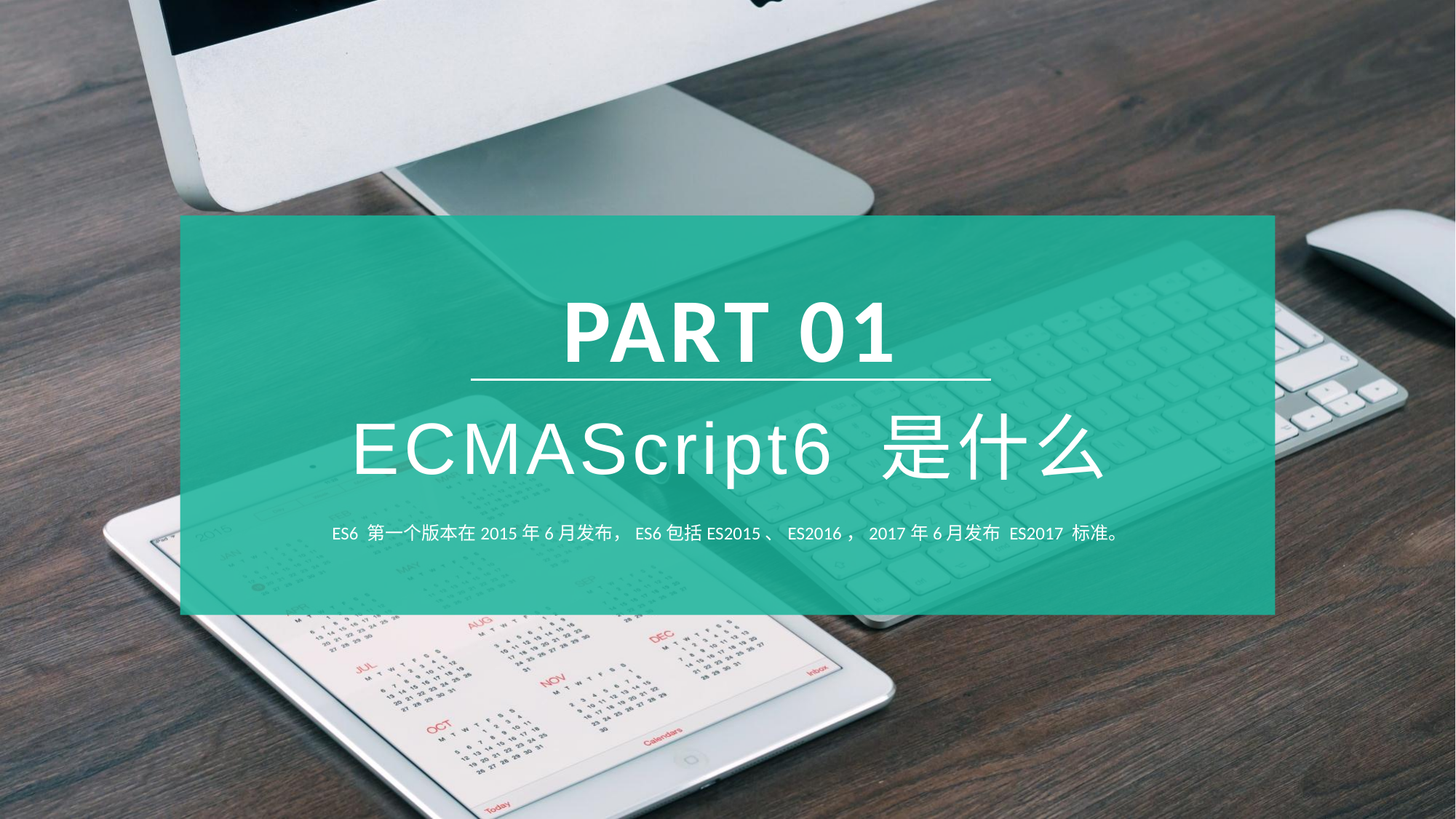

PART 01
ECMAScript6 是什么

ES6 第一个版本在2015年6月发布，ES6包括ES2015、ES2016，2017年6月发布 ES2017 标准。